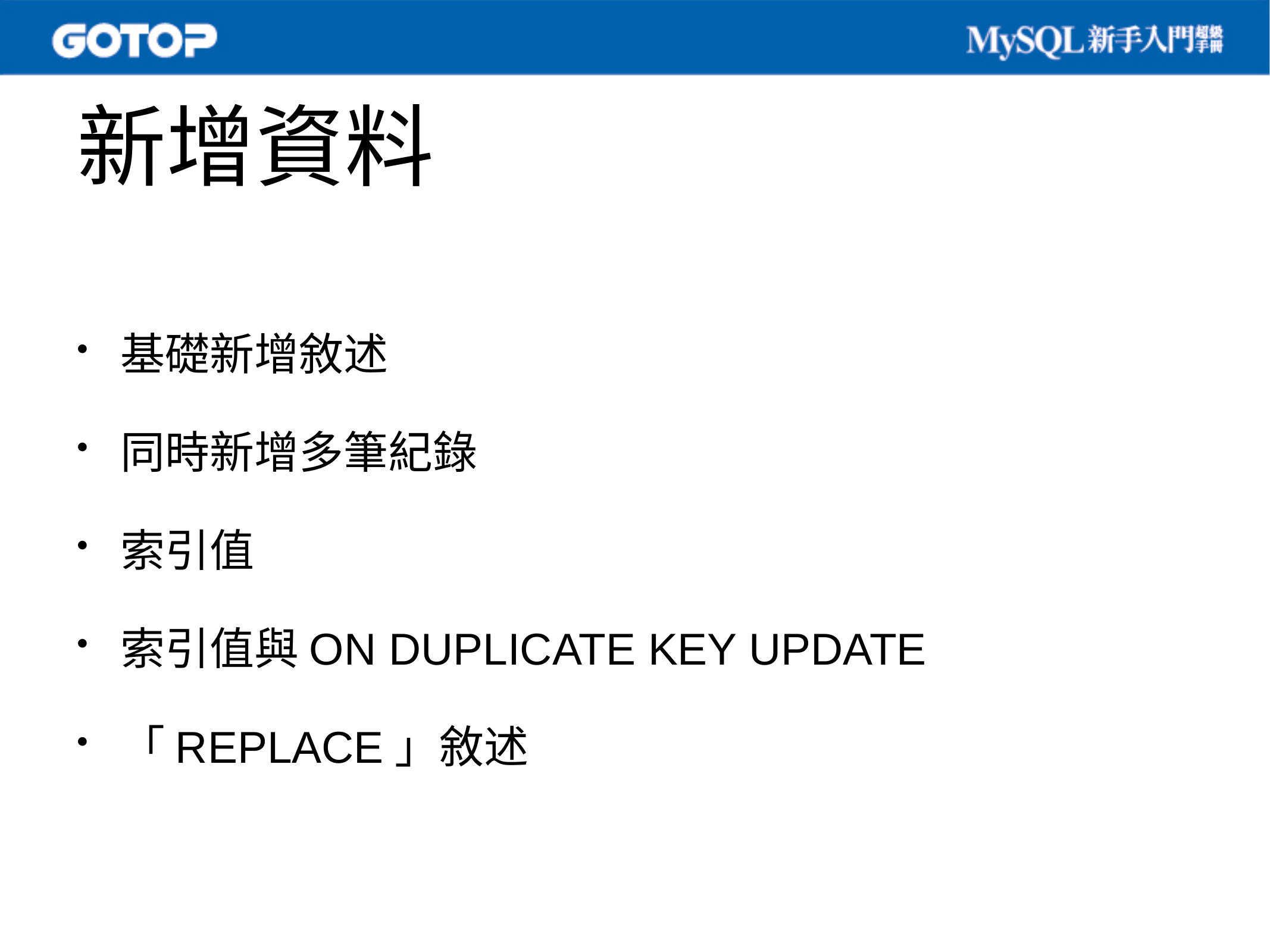

# 新增資料
基礎新增敘述
同時新增多筆紀錄
索引值
索引值與ON DUPLICATE KEY UPDATE
「REPLACE」敘述